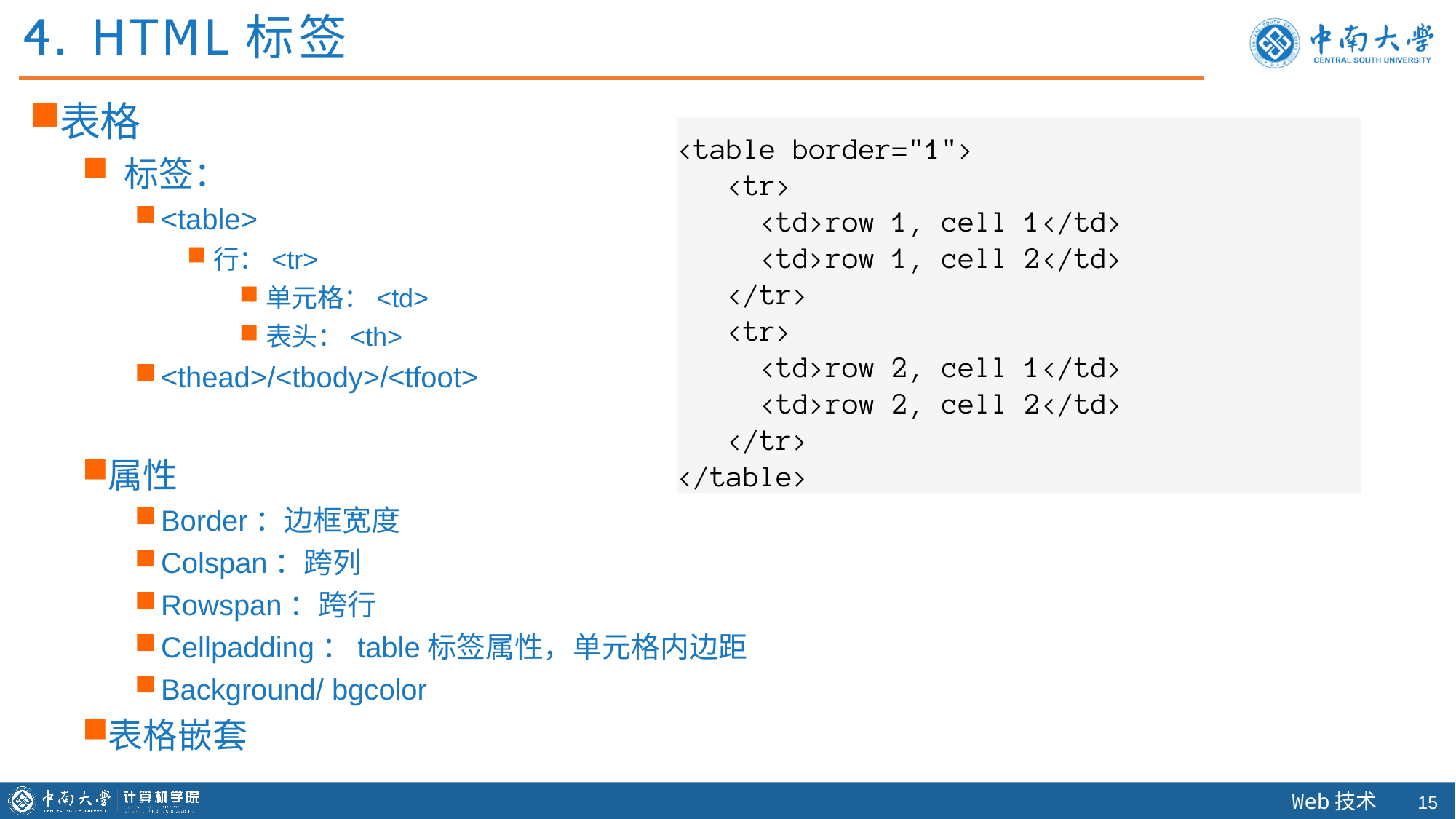

4. HTML标签
表格
 标签：
<table>
行：<tr>
单元格：<td>
表头：<th>
<thead>/<tbody>/<tfoot>

属性
Border：边框宽度
Colspan：跨列
Rowspan：跨行
Cellpadding：table标签属性，单元格内边距
Background/ bgcolor
表格嵌套

<table border="1">
   <tr>
     <td>row 1, cell 1</td>
     <td>row 1, cell 2</td>
   </tr>
   <tr>
     <td>row 2, cell 1</td>
     <td>row 2, cell 2</td>
   </tr>
</table>
15